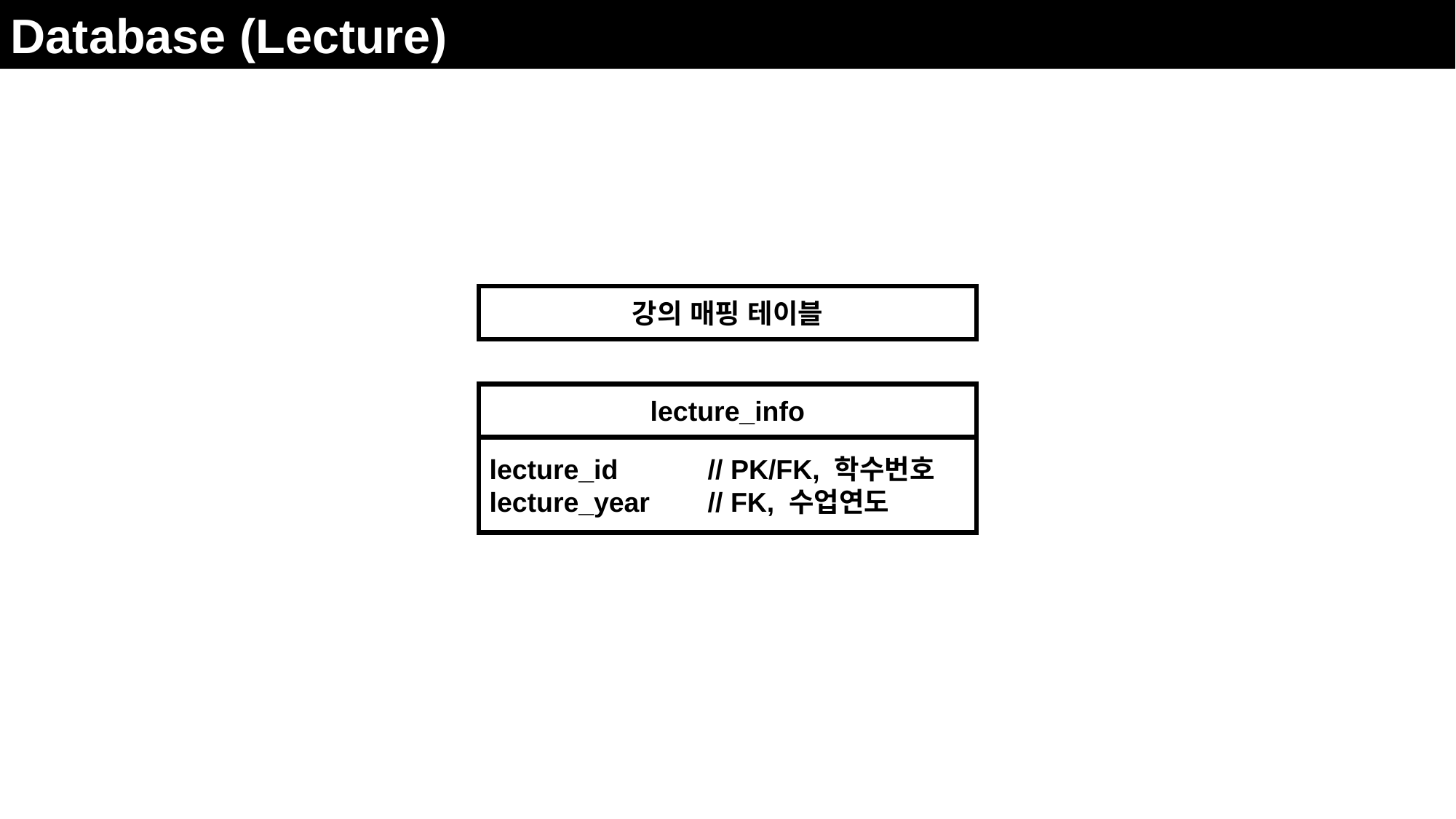

Database (Lecture)
강의 매핑 테이블
lecture_info
lecture_id	// PK/FK, 학수번호
lecture_year	// FK, 수업연도